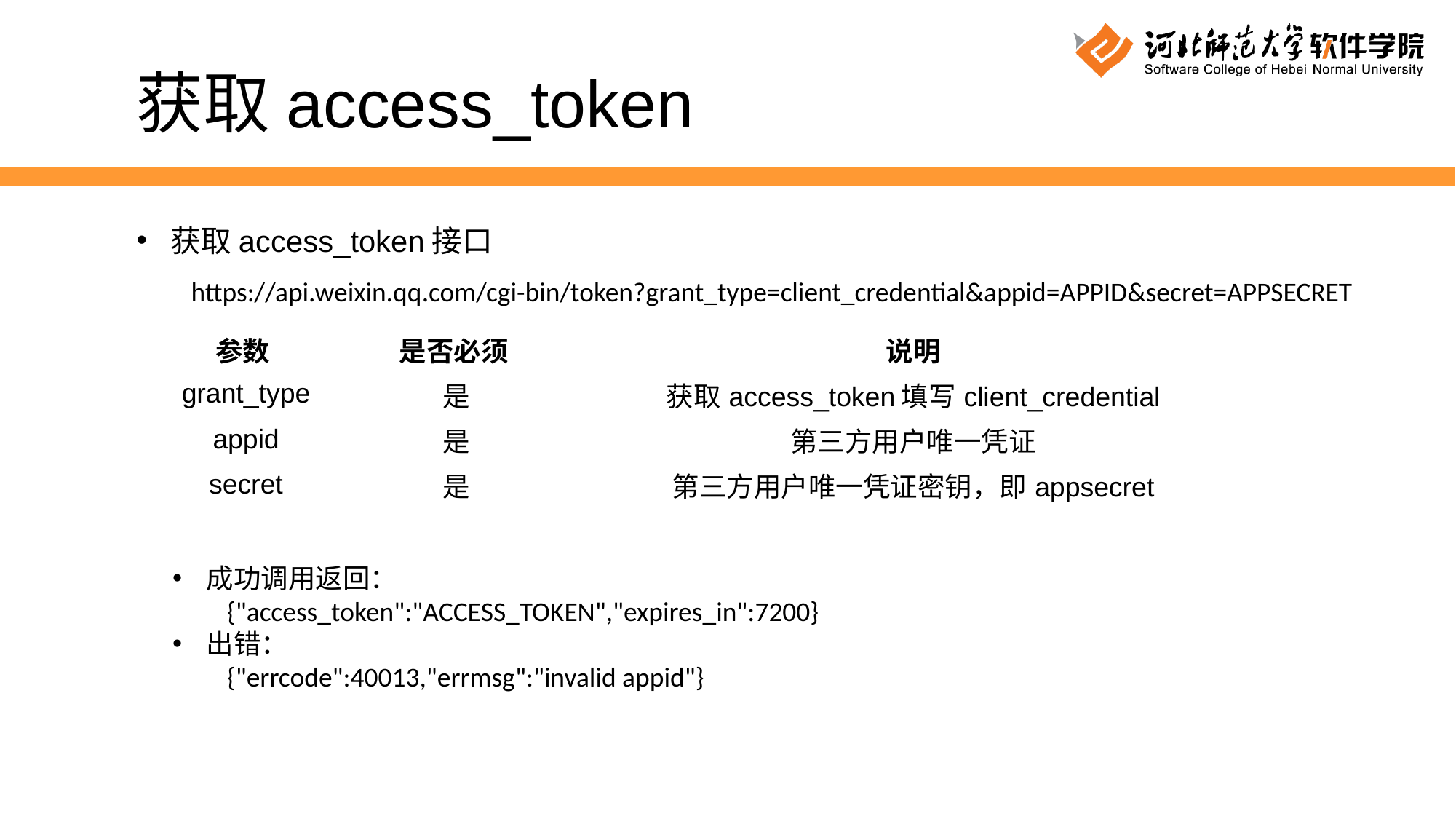

获取access_token
获取access_token接口
https://api.weixin.qq.com/cgi-bin/token?grant_type=client_credential&appid=APPID&secret=APPSECRET
| 参数 | 是否必须 | 说明 |
| --- | --- | --- |
| grant\_type | 是 | 获取access\_token填写client\_credential |
| appid | 是 | 第三方用户唯一凭证 |
| secret | 是 | 第三方用户唯一凭证密钥，即appsecret |
成功调用返回：
{"access_token":"ACCESS_TOKEN","expires_in":7200}
出错：
{"errcode":40013,"errmsg":"invalid appid"}